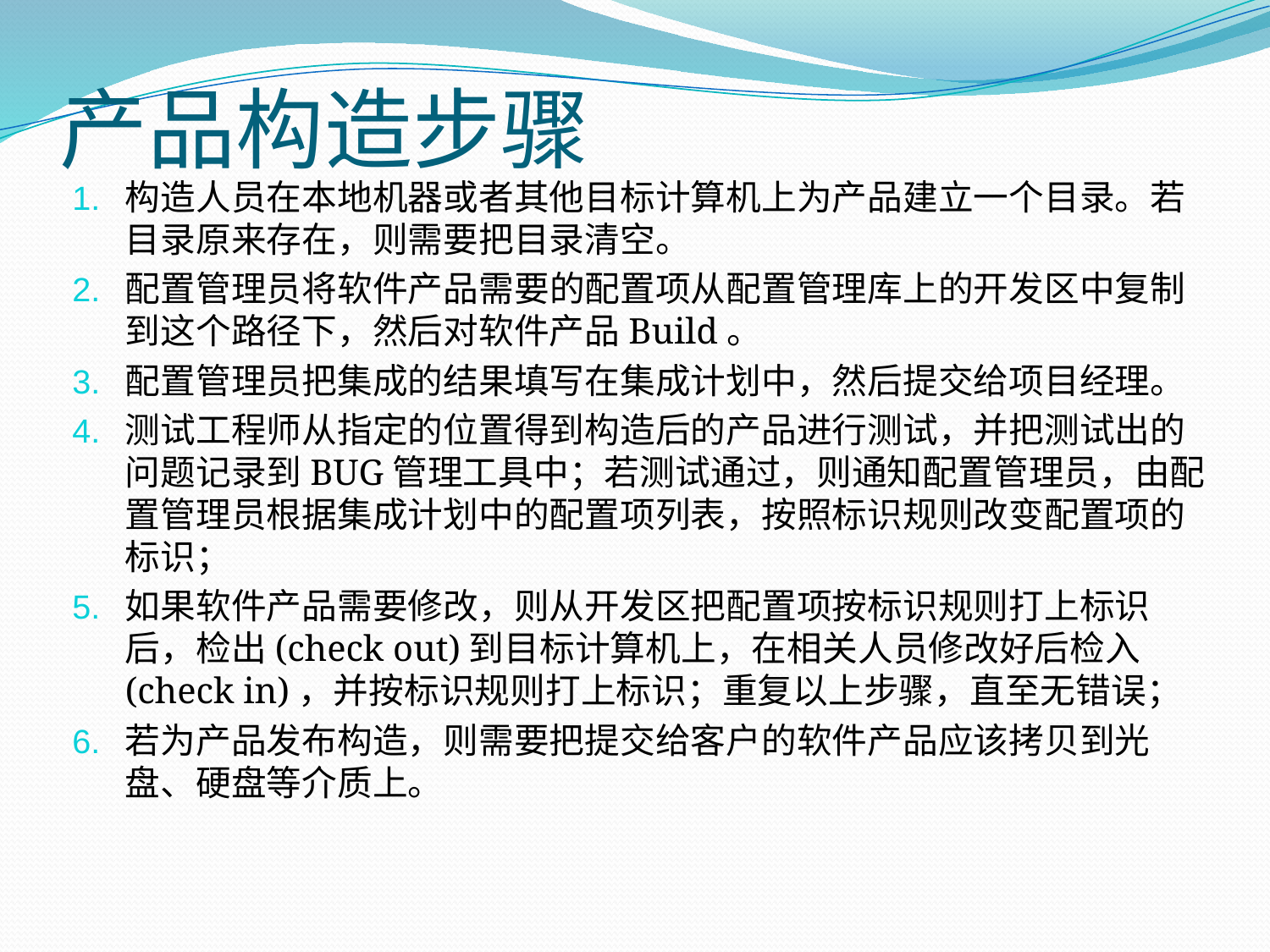

产品构造步骤
构造人员在本地机器或者其他目标计算机上为产品建立一个目录。若目录原来存在，则需要把目录清空。
配置管理员将软件产品需要的配置项从配置管理库上的开发区中复制到这个路径下，然后对软件产品Build。
配置管理员把集成的结果填写在集成计划中，然后提交给项目经理。
测试工程师从指定的位置得到构造后的产品进行测试，并把测试出的问题记录到BUG管理工具中；若测试通过，则通知配置管理员，由配置管理员根据集成计划中的配置项列表，按照标识规则改变配置项的标识；
如果软件产品需要修改，则从开发区把配置项按标识规则打上标识后，检出(check out)到目标计算机上，在相关人员修改好后检入(check in)，并按标识规则打上标识；重复以上步骤，直至无错误；
若为产品发布构造，则需要把提交给客户的软件产品应该拷贝到光盘、硬盘等介质上。